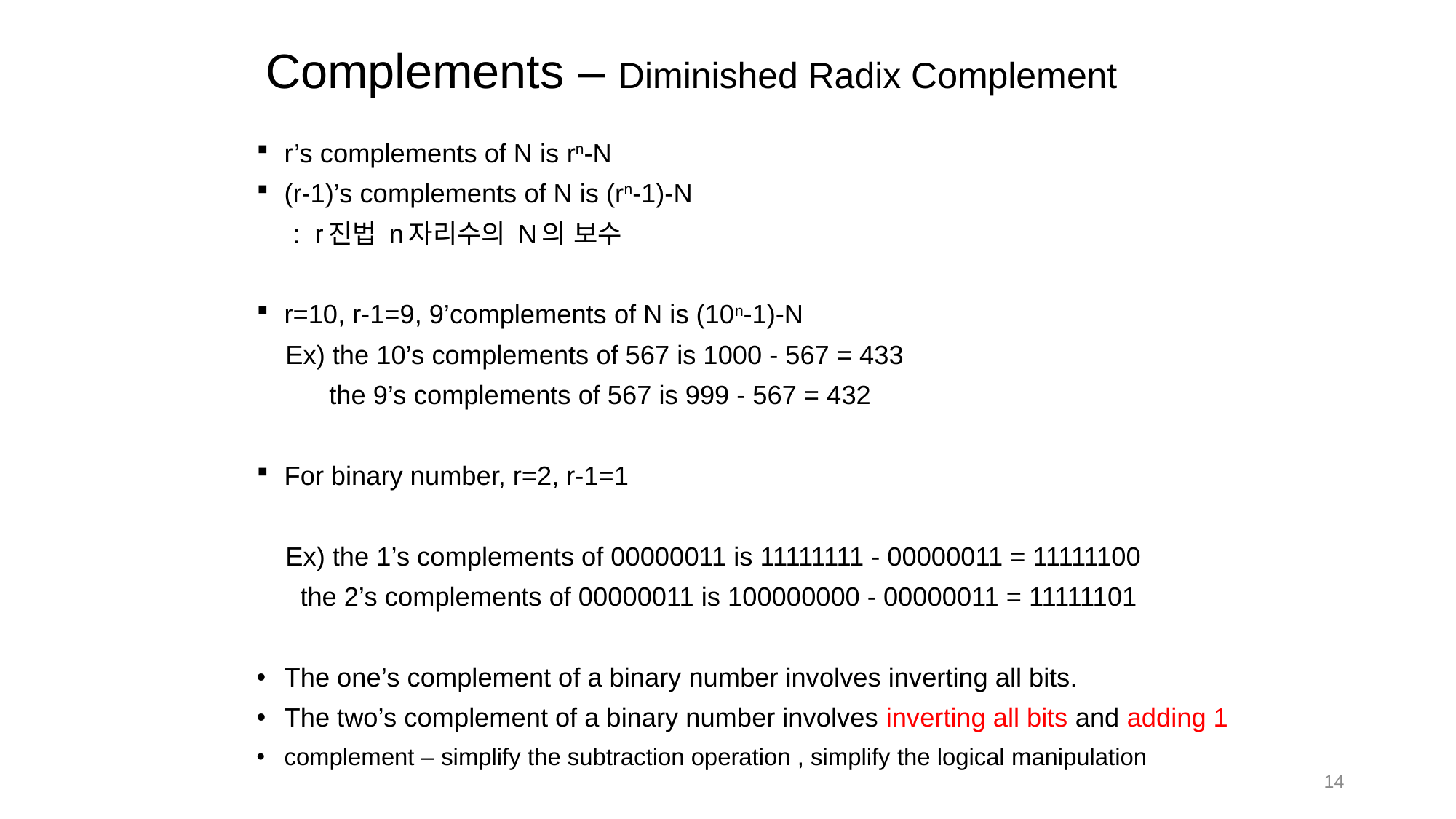

# Complements – Diminished Radix Complement
r’s complements of N is rn-N
(r-1)’s complements of N is (rn-1)-N
     :  r진법 n자리수의 N의 보수

r=10, r-1=9, 9’complements of N is (10n-1)-N
    Ex) the 10’s complements of 567 is 1000 - 567 = 433
          the 9’s complements of 567 is 999 - 567 = 432

For binary number, r=2, r-1=1

    Ex) the 1’s complements of 00000011 is 11111111 - 00000011 = 11111100
      the 2’s complements of 00000011 is 100000000 - 00000011 = 11111101

The one’s complement of a binary number involves inverting all bits.
The two’s complement of a binary number involves inverting all bits and adding 1
complement – simplify the subtraction operation , simplify the logical manipulation

14